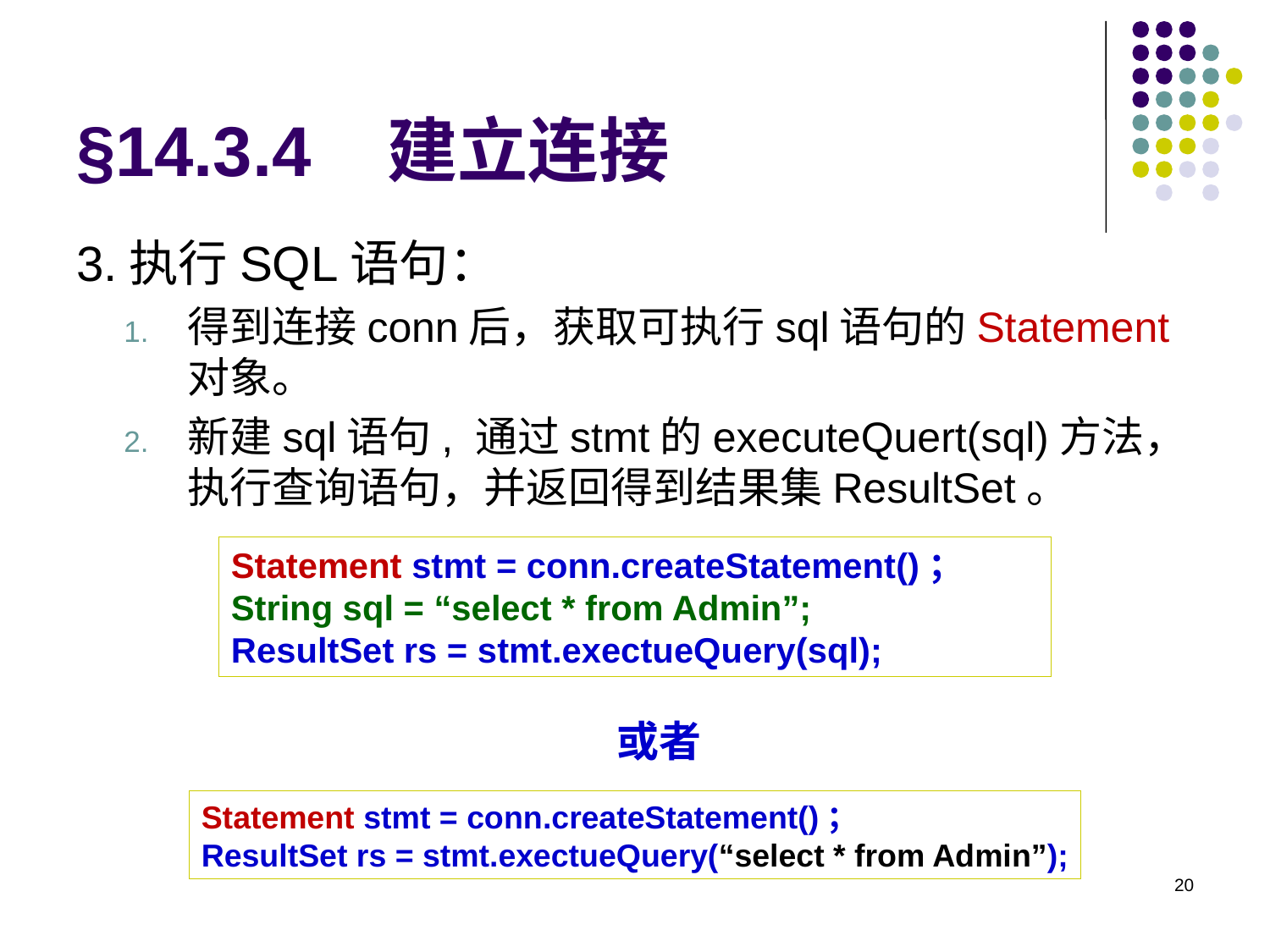

# §14.3.4   建立连接
3.执行SQL语句：
得到连接conn后，获取可执行sql语句的Statement对象。
新建sql语句, 通过stmt的executeQuert(sql)方法，执行查询语句，并返回得到结果集ResultSet。

或者

Statement stmt = conn.createStatement()；String sql = “select * from Admin”;
ResultSet rs = stmt.exectueQuery(sql);
Statement stmt = conn.createStatement()；
ResultSet rs = stmt.exectueQuery(“select * from Admin”);
20